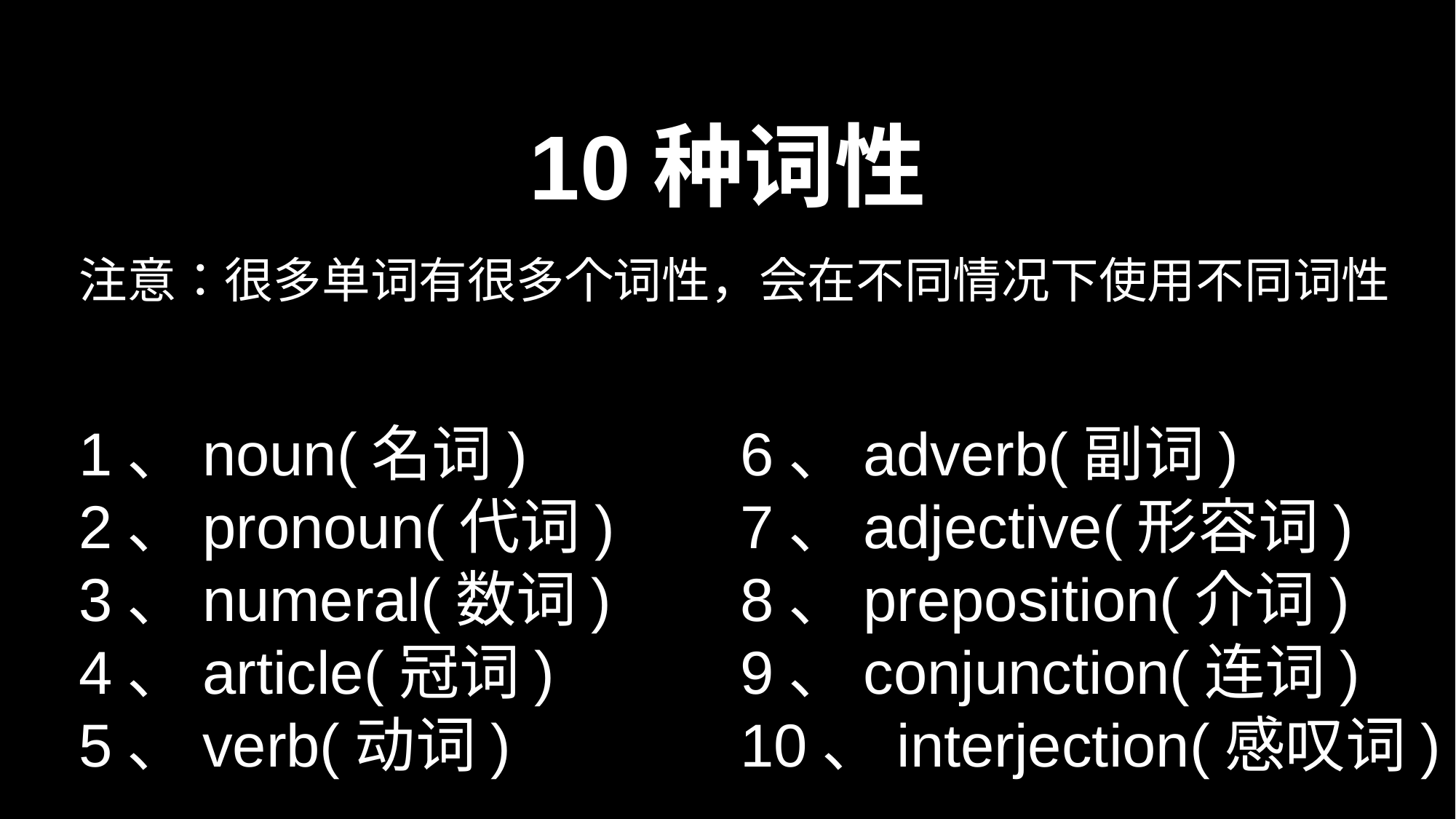

10种词性
注意：很多单词有很多个词性，会在不同情况下使用不同词性
1、noun(名词)
2、pronoun(代词)
3、numeral(数词)
4、article(冠词)
5、verb(动词)
6、adverb(副词)
7、adjective(形容词)
8、preposition(介词)
9、conjunction(连词)
10、interjection(感叹词)